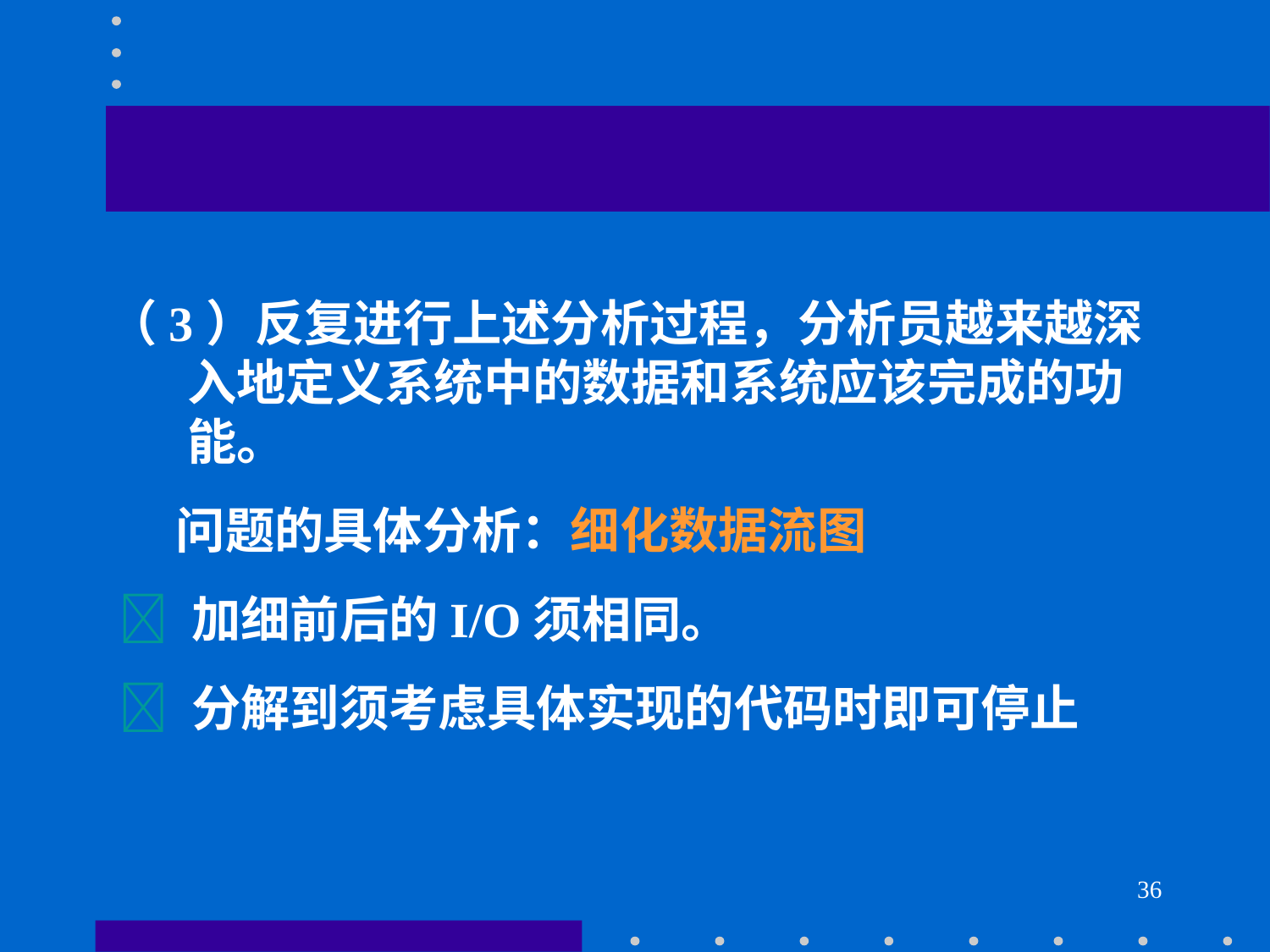

# （3）反复进行上述分析过程，分析员越来越深入地定义系统中的数据和系统应该完成的功能。
     问题的具体分析：细化数据流图
 ♦ 加细前后的I/O须相同。
 ♦ 分解到须考虑具体实现的代码时即可停止

36